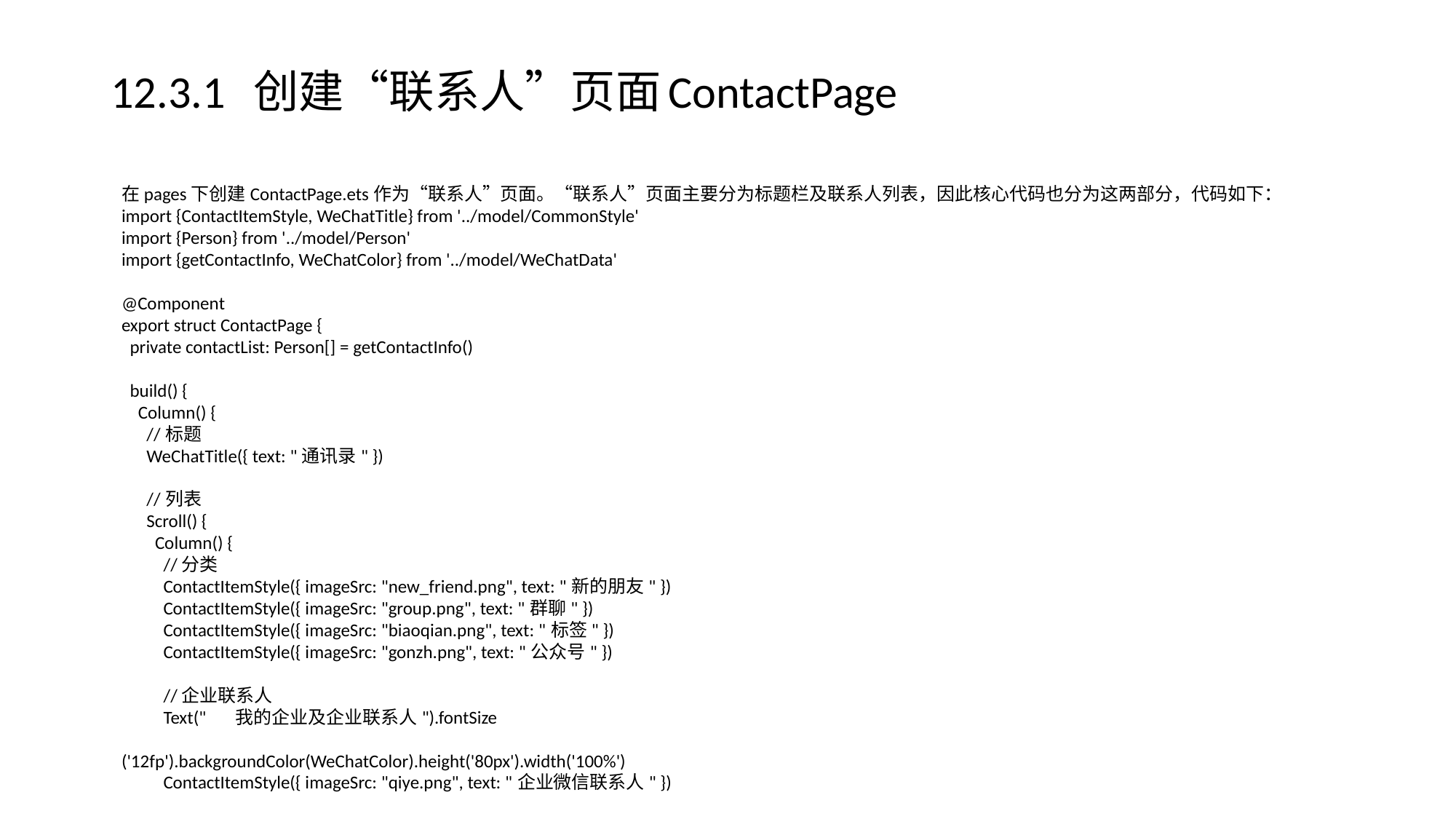

# 12.3.1  创建“联系人”页面ContactPage
在pages下创建ContactPage.ets作为“联系人”页面。“联系人”页面主要分为标题栏及联系人列表，因此核心代码也分为这两部分，代码如下：
import {ContactItemStyle, WeChatTitle} from '../model/CommonStyle'
import {Person} from '../model/Person'
import {getContactInfo, WeChatColor} from '../model/WeChatData'

@Component
export struct ContactPage {
  private contactList: Person[] = getContactInfo()

  build() {
    Column() {
      //标题
      WeChatTitle({ text: "通讯录" })

      //列表
      Scroll() {
        Column() {
          //分类
          ContactItemStyle({ imageSrc: "new_friend.png", text: "新的朋友" })
          ContactItemStyle({ imageSrc: "group.png", text: "群聊" })
          ContactItemStyle({ imageSrc: "biaoqian.png", text: "标签" })
          ContactItemStyle({ imageSrc: "gonzh.png", text: "公众号" })

          //企业联系人
          Text("      我的企业及企业联系人").fontSize

('12fp').backgroundColor(WeChatColor).height('80px').width('100%')
          ContactItemStyle({ imageSrc: "qiye.png", text: "企业微信联系人" })